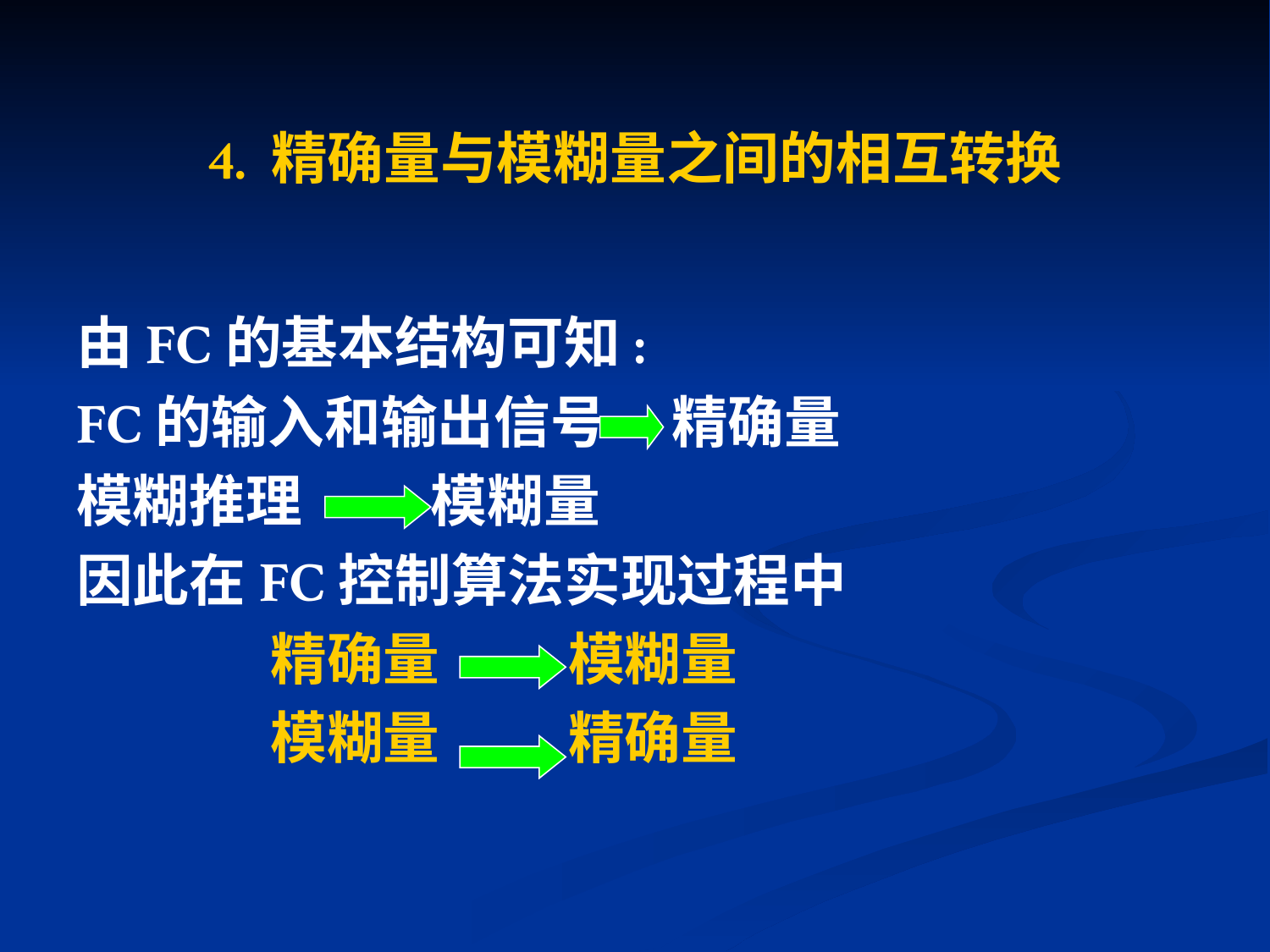

# 4. 精确量与模糊量之间的相互转换

由FC的基本结构可知:
FC的输入和输出信号     精确量
模糊推理          模糊量
因此在FC控制算法实现过程中
              精确量          模糊量
              模糊量          精确量